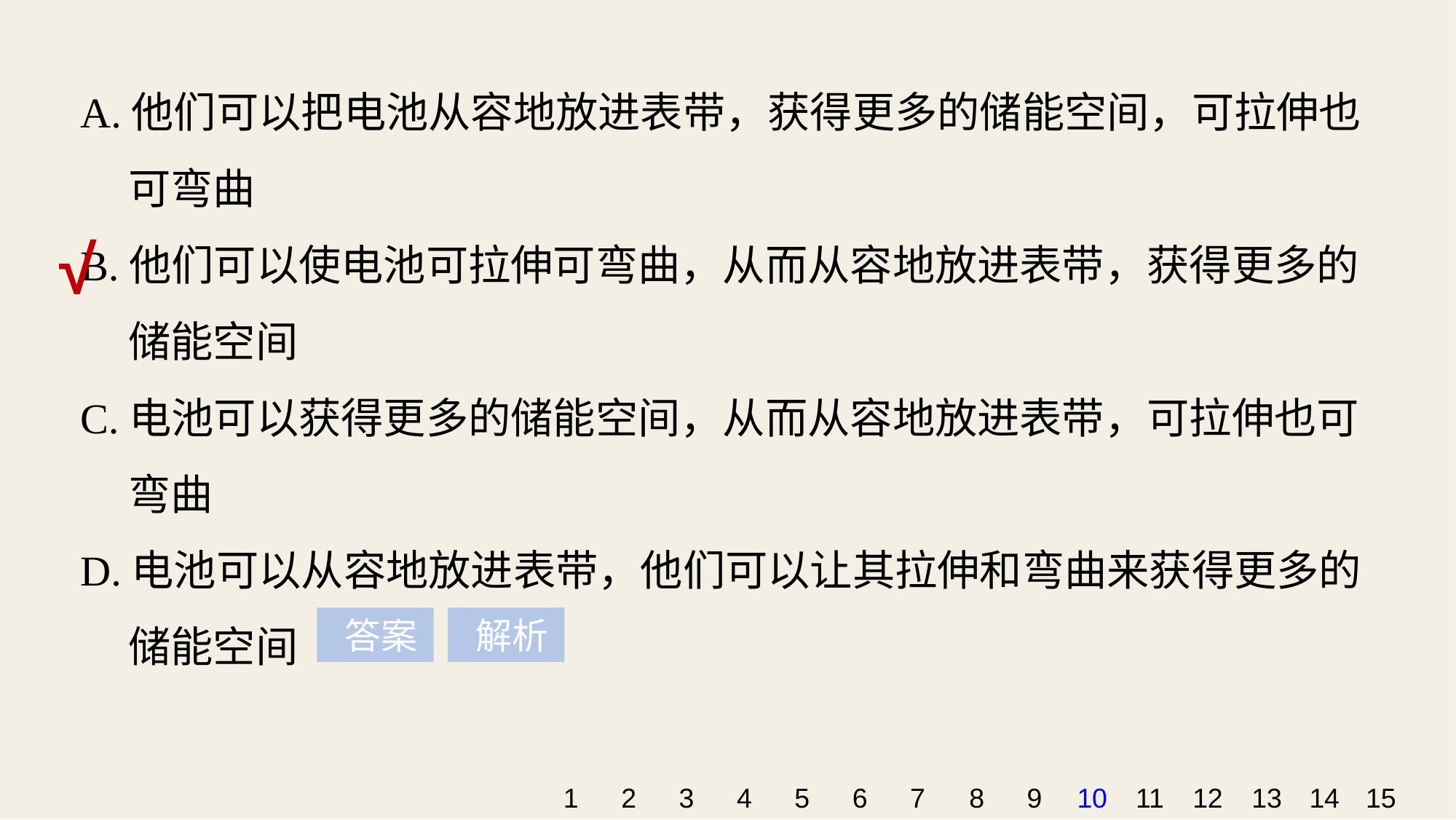

A.他们可以把电池从容地放进表带，获得更多的储能空间，可拉伸也
    可弯曲
B.他们可以使电池可拉伸可弯曲，从而从容地放进表带，获得更多的
    储能空间
C.电池可以获得更多的储能空间，从而从容地放进表带，可拉伸也可
    弯曲
D.电池可以从容地放进表带，他们可以让其拉伸和弯曲来获得更多的
    储能空间
√
 答案
 解析
1
2
3
4
5
6
7
8
9
10
11
12
13
14
15